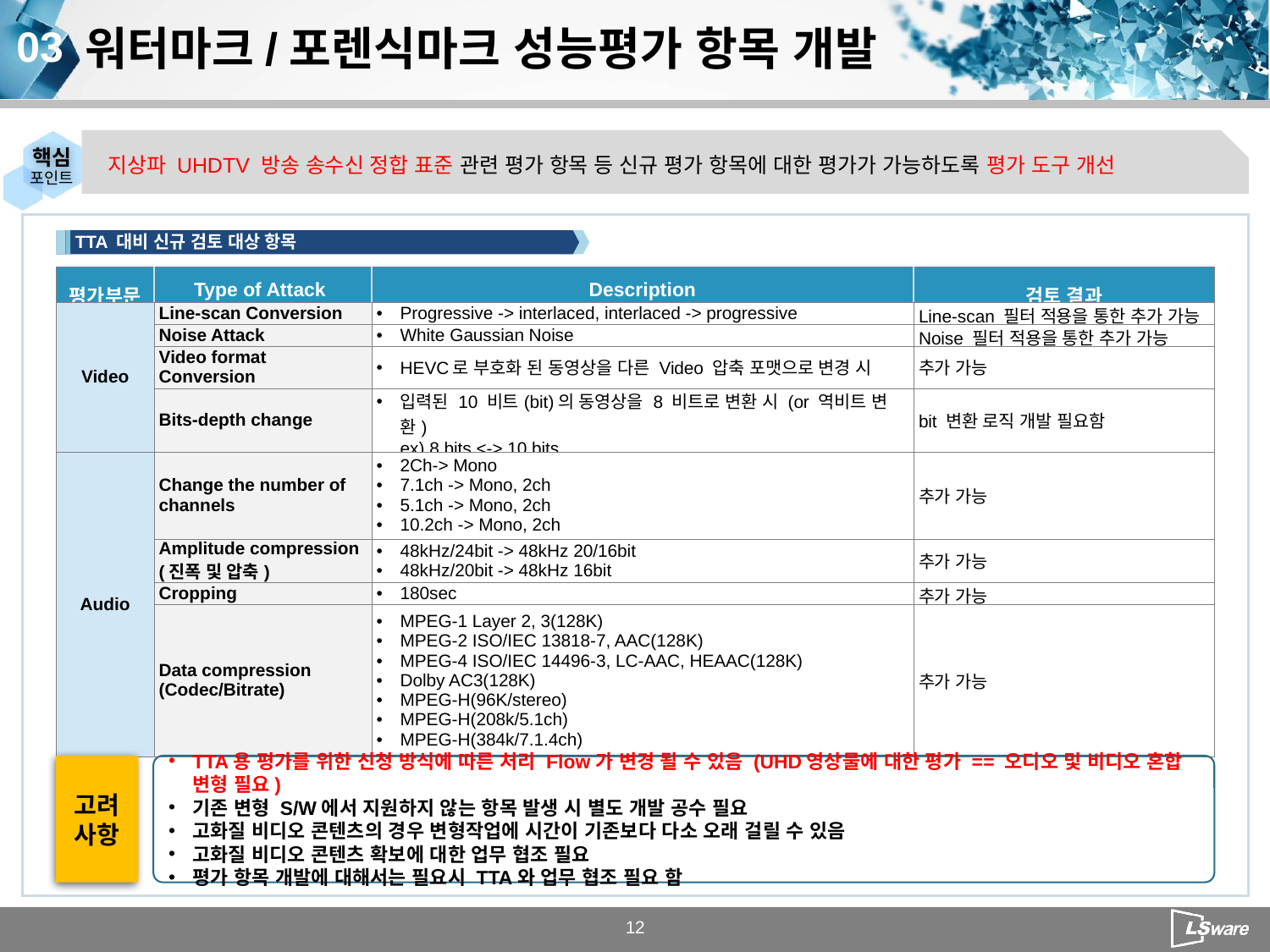

# 워터마크/포렌식마크 성능평가 항목 개발
03
지상파 UHDTV 방송 송수신 정합 표준 관련 평가 항목 등 신규 평가 항목에 대한 평가가 가능하도록 평가 도구 개선

TTA 대비 신규 검토 대상 항목
| 평가부문 | Type of Attack | Description | 검토 결과 |
| --- | --- | --- | --- |
| Video | Line-scan Conversion | Progressive -> interlaced, interlaced -> progressive | Line-scan 필터 적용을 통한 추가 가능 |
|  | Noise Attack | White Gaussian Noise | Noise 필터 적용을 통한 추가 가능 |
|  | Video format Conversion | HEVC로 부호화 된 동영상을 다른 Video 압축 포맷으로 변경 시 | 추가 가능 |
|  | Bits-depth change | 입력된 10 비트(bit)의 동영상을 8 비트로 변환 시 (or 역비트 변환) ex) 8 bits <-> 10 bits | bit 변환 로직 개발 필요함 |
| Audio | Change the number of channels | 2Ch-> Mono 7.1ch -> Mono, 2ch 5.1ch -> Mono, 2ch 10.2ch -> Mono, 2ch | 추가 가능 |
|  | Amplitude compression (진폭 및 압축) | 48kHz/24bit -> 48kHz 20/16bit 48kHz/20bit -> 48kHz 16bit | 추가 가능 |
|  | Cropping | 180sec | 추가 가능 |
|  | Data compression (Codec/Bitrate) | MPEG-1 Layer 2, 3(128K) MPEG-2 ISO/IEC 13818-7, AAC(128K) MPEG-4 ISO/IEC 14496-3, LC-AAC, HEAAC(128K) Dolby AC3(128K) MPEG-H(96K/stereo) MPEG-H(208k/5.1ch) MPEG-H(384k/7.1.4ch) | 추가 가능 |
고려
사항
TTA용 평가를 위한 신청 방식에 따른 처리 Flow가 변경 될 수 있음 (UHD영상물에 대한 평가 == 오디오 및 비디오 혼합 변형 필요)
기존 변형 S/W에서 지원하지 않는 항목 발생 시 별도 개발 공수 필요
고화질 비디오 콘텐츠의 경우 변형작업에 시간이 기존보다 다소 오래 걸릴 수 있음
고화질 비디오 콘텐츠 확보에 대한 업무 협조 필요
평가 항목 개발에 대해서는 필요시 TTA와 업무 협조 필요 함